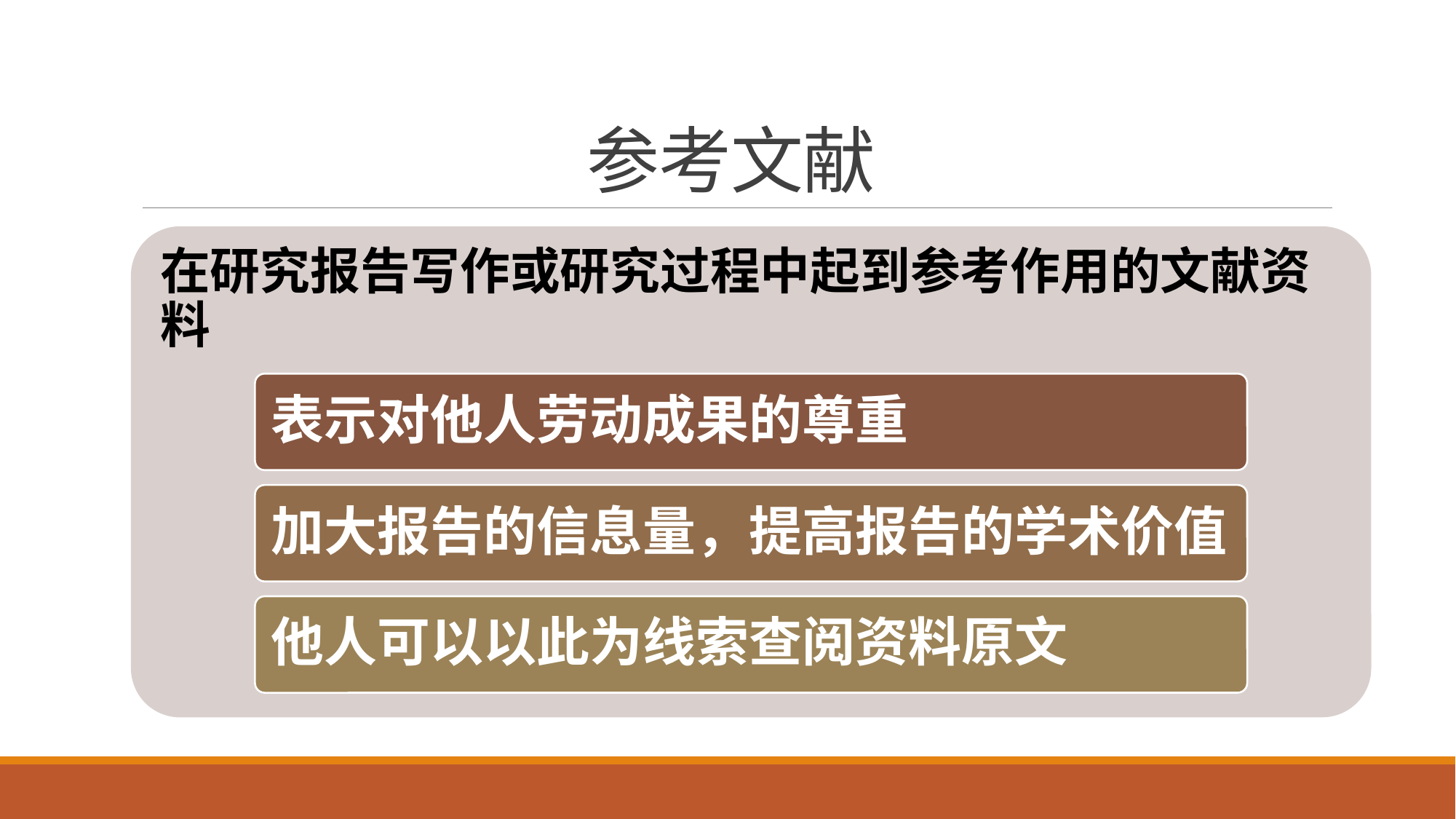

# 参考文献
在研究报告写作或研究过程中起到参考作用的文献资料
表示对他人劳动成果的尊重
加大报告的信息量，提高报告的学术价值
他人可以以此为线索查阅资料原文